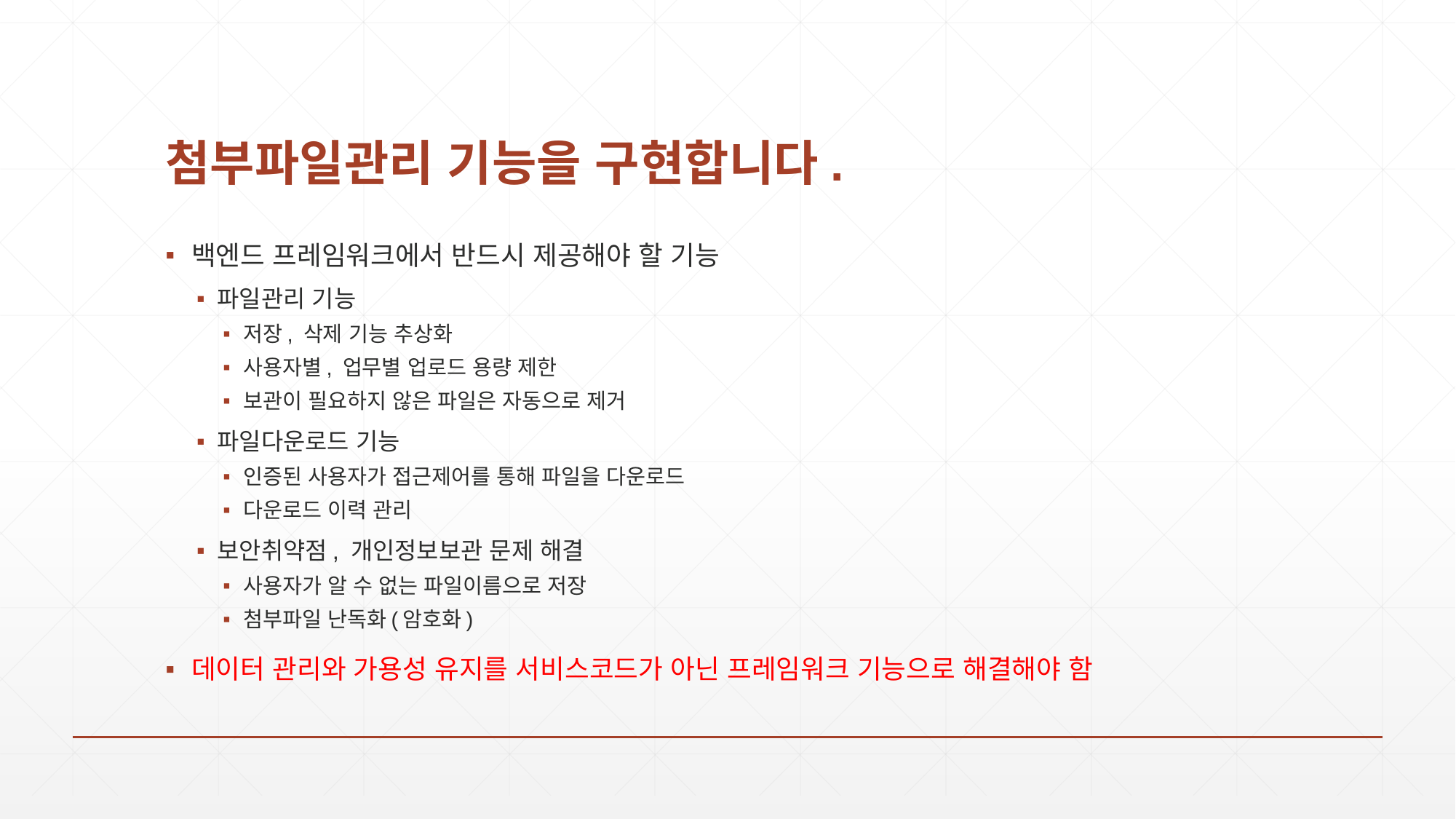

# 첨부파일관리 기능을 구현합니다.
백엔드 프레임워크에서 반드시 제공해야 할 기능
파일관리 기능
저장, 삭제 기능 추상화
사용자별, 업무별 업로드 용량 제한
보관이 필요하지 않은 파일은 자동으로 제거
파일다운로드 기능
인증된 사용자가 접근제어를 통해 파일을 다운로드
다운로드 이력 관리
보안취약점, 개인정보보관 문제 해결
사용자가 알 수 없는 파일이름으로 저장
첨부파일 난독화(암호화)
데이터 관리와 가용성 유지를 서비스코드가 아닌 프레임워크 기능으로 해결해야 함